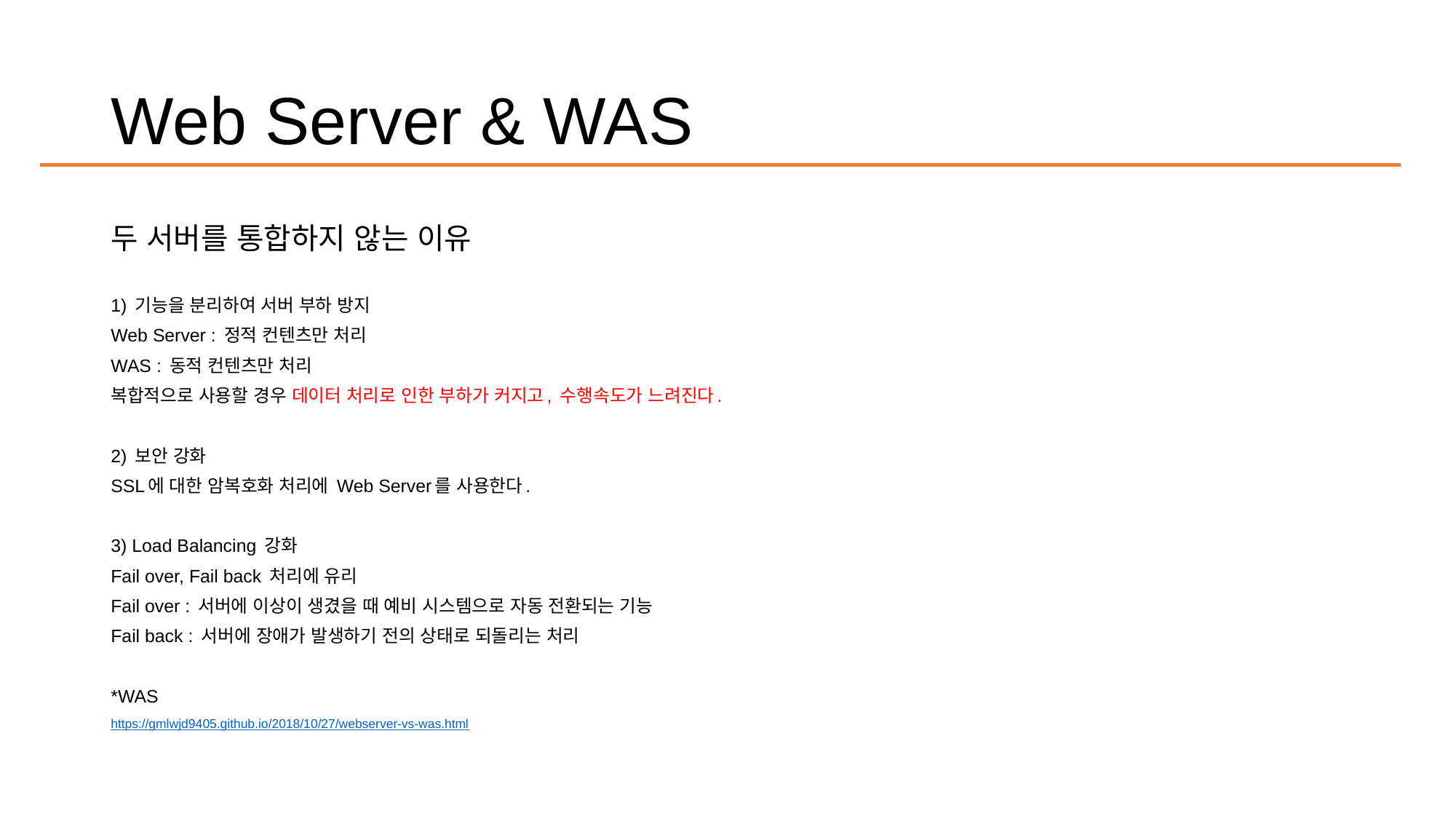

# Web Server & WAS
두 서버를 통합하지 않는 이유

1) 기능을 분리하여 서버 부하 방지
Web Server : 정적 컨텐츠만 처리
WAS : 동적 컨텐츠만 처리
복합적으로 사용할 경우 데이터 처리로 인한 부하가 커지고, 수행속도가 느려진다.

2) 보안 강화
SSL에 대한 암복호화 처리에 Web Server를 사용한다.

3) Load Balancing 강화
Fail over, Fail back 처리에 유리
Fail over : 서버에 이상이 생겼을 때 예비 시스템으로 자동 전환되는 기능
Fail back : 서버에 장애가 발생하기 전의 상태로 되돌리는 처리

*WAS
https://gmlwjd9405.github.io/2018/10/27/webserver-vs-was.html